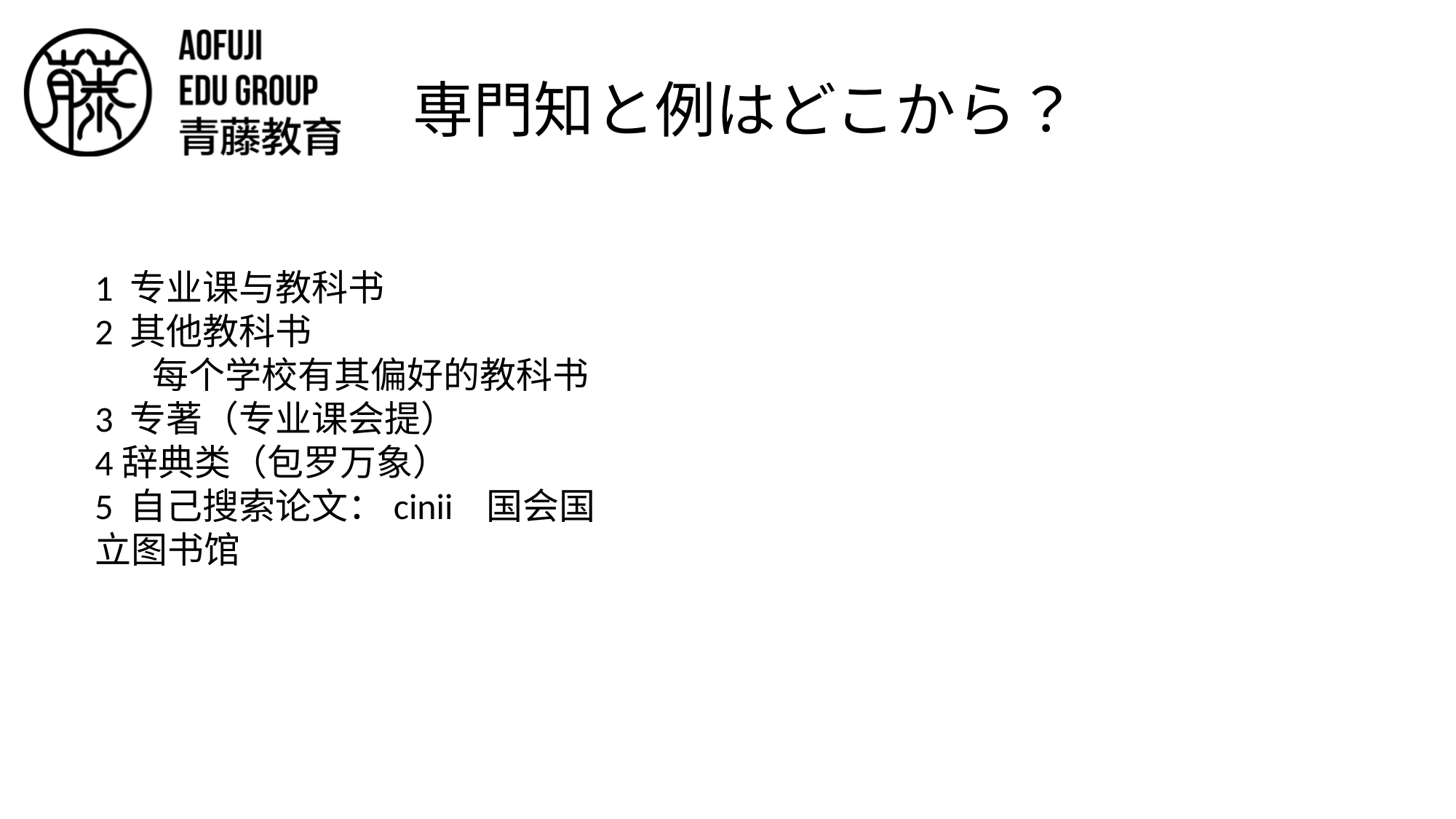

# 専門知と例はどこから？
1 专业课与教科书
2 其他教科书
      每个学校有其偏好的教科书
3 专著（专业课会提）
4辞典类（包罗万象）
5 自己搜索论文：cinii   国会国立图书馆